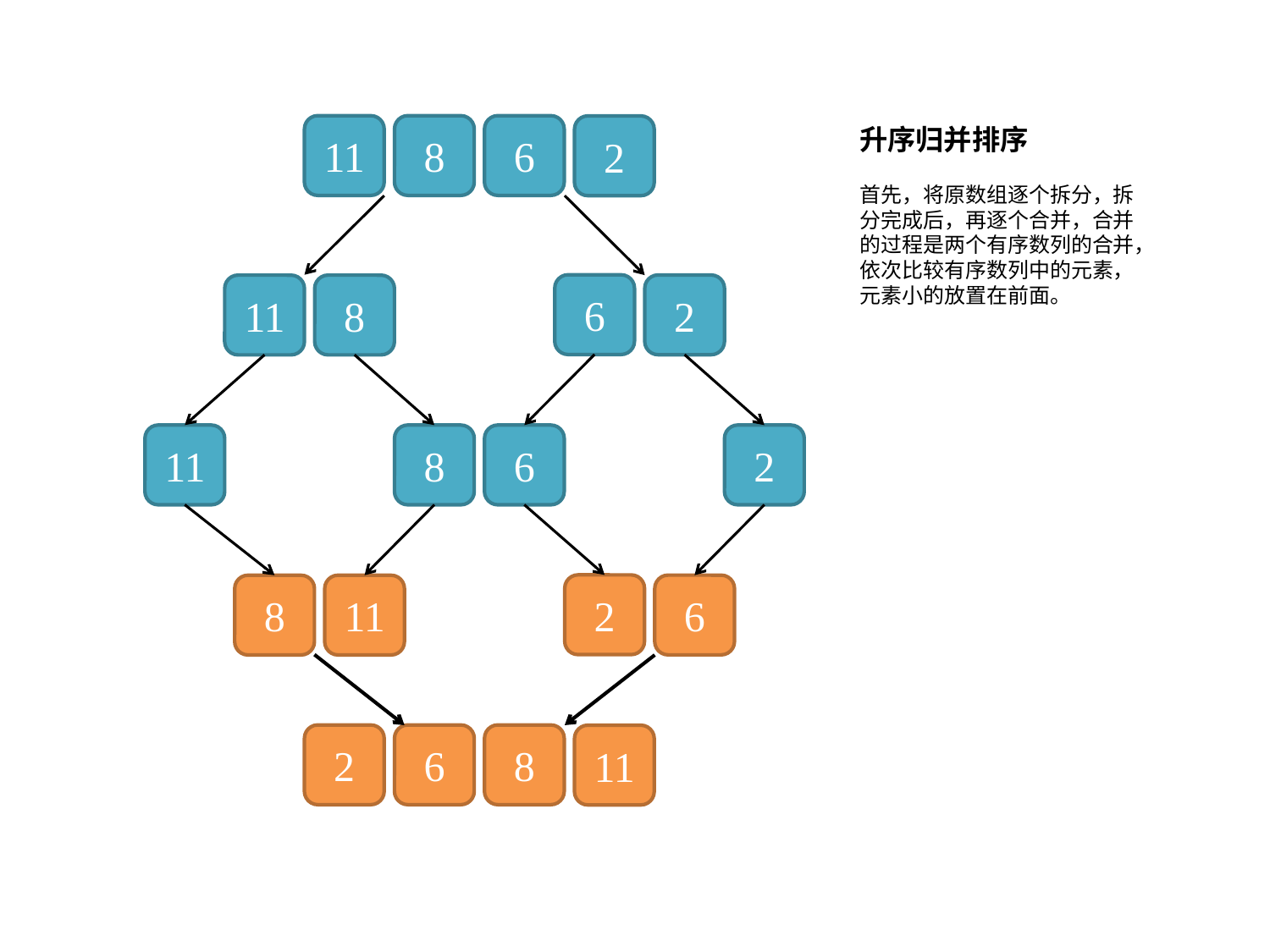

11
8
6
升序归并排序

首先，将原数组逐个拆分，拆分完成后，再逐个合并，合并的过程是两个有序数列的合并，依次比较有序数列中的元素，元素小的放置在前面。
2
6
2
11
8
11
8
6
2
2
6
8
11
2
6
8
11